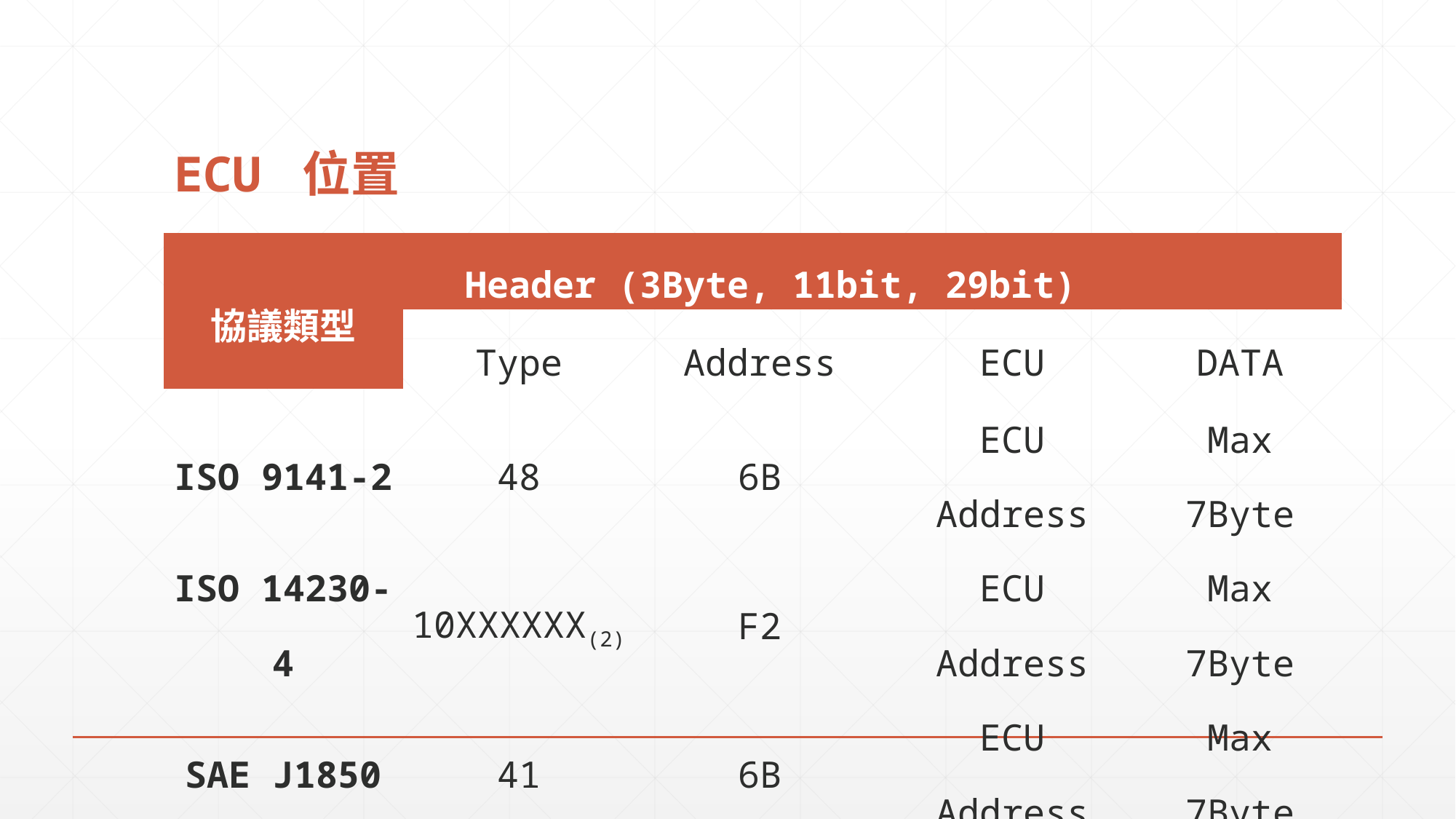

# ECU 位置
| 協議類型 | Header (3Byte, 11bit, 29bit) |  |  |  |
| --- | --- | --- | --- | --- |
|  | Type | Address | ECU | DATA |
| ISO 9141-2 | 48 | 6B | ECU Address | Max 7Byte |
| ISO 14230-4 | 10XXXXXX(2) | F2 | ECU Address | Max 7Byte |
| SAE J1850 | 41 | 6B | ECU Address | Max 7Byte |
| ISO 15765-4 | CAN Identifier (11bit or 29bit) |  |  | Max 8 Byte |